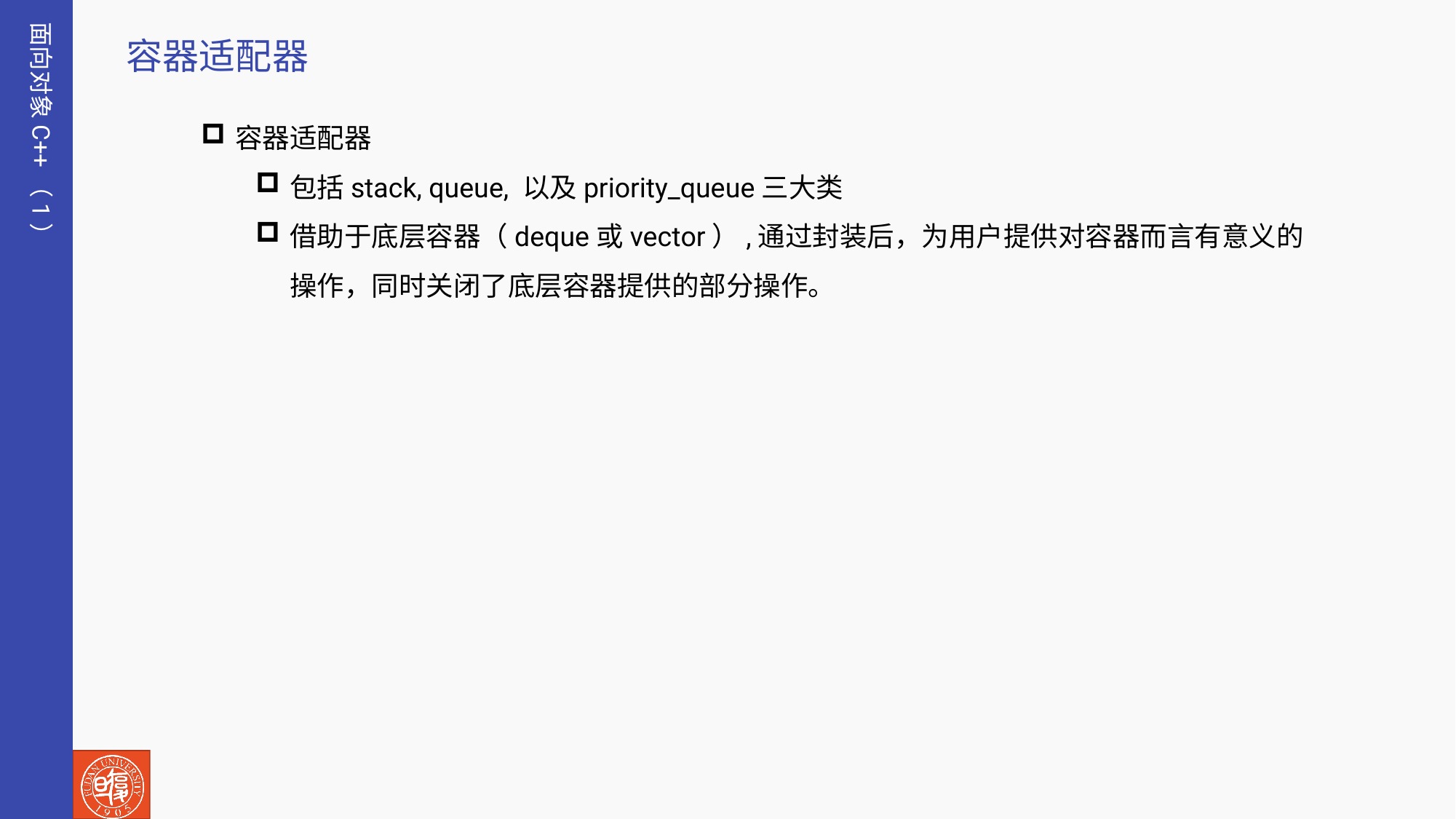

面向对象C++（1）
容器适配器
容器适配器
包括stack, queue, 以及priority_queue三大类
借助于底层容器（deque或vector）,通过封装后，为用户提供对容器而言有意义的操作，同时关闭了底层容器提供的部分操作。